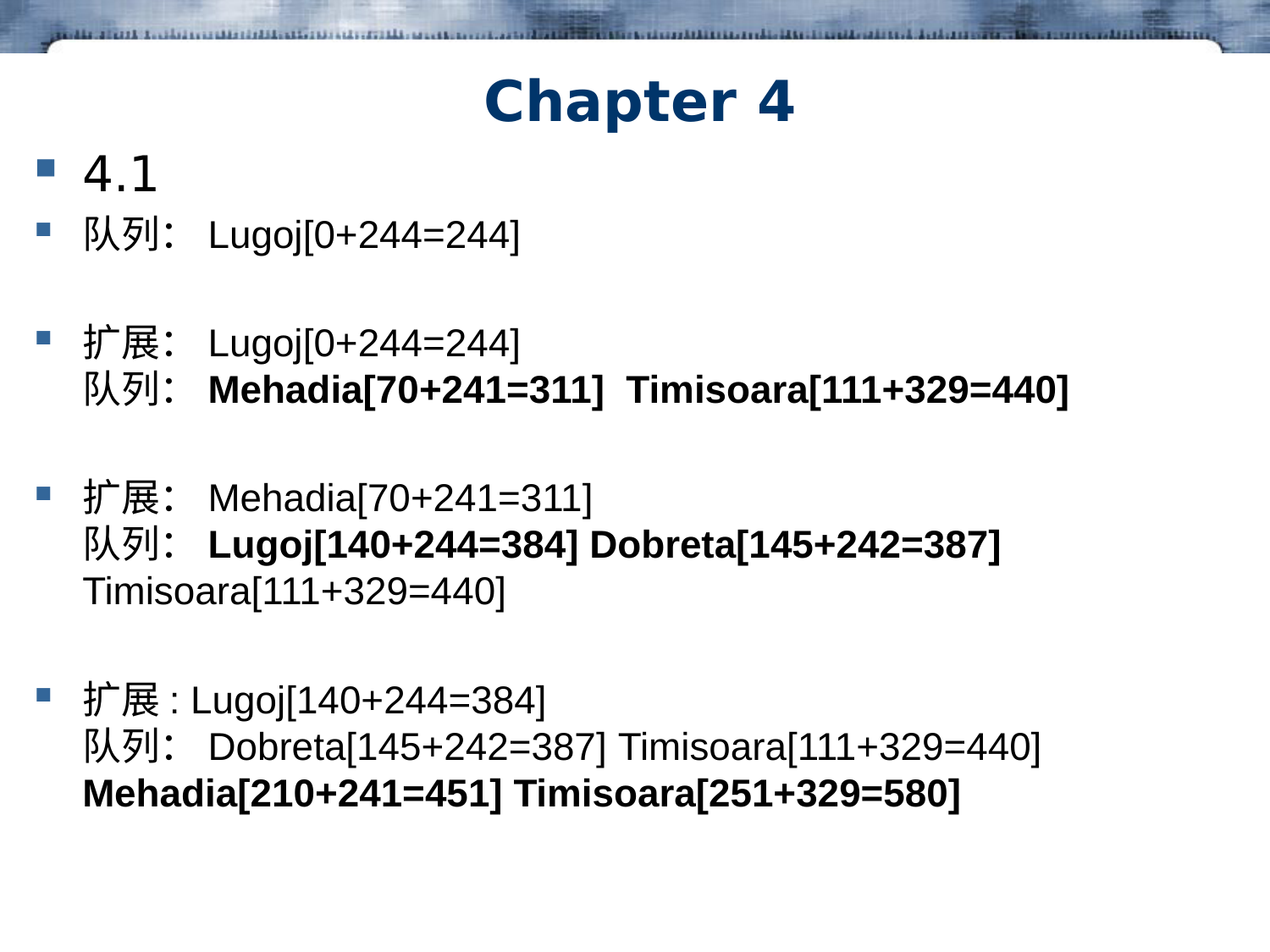

# Chapter 4
4.1
队列：Lugoj[0+244=244]

扩展：Lugoj[0+244=244]
队列：Mehadia[70+241=311]  Timisoara[111+329=440]

扩展：Mehadia[70+241=311]
队列：Lugoj[140+244=384] Dobreta[145+242=387] Timisoara[111+329=440]

扩展: Lugoj[140+244=384]
队列：Dobreta[145+242=387] Timisoara[111+329=440] Mehadia[210+241=451] Timisoara[251+329=580]